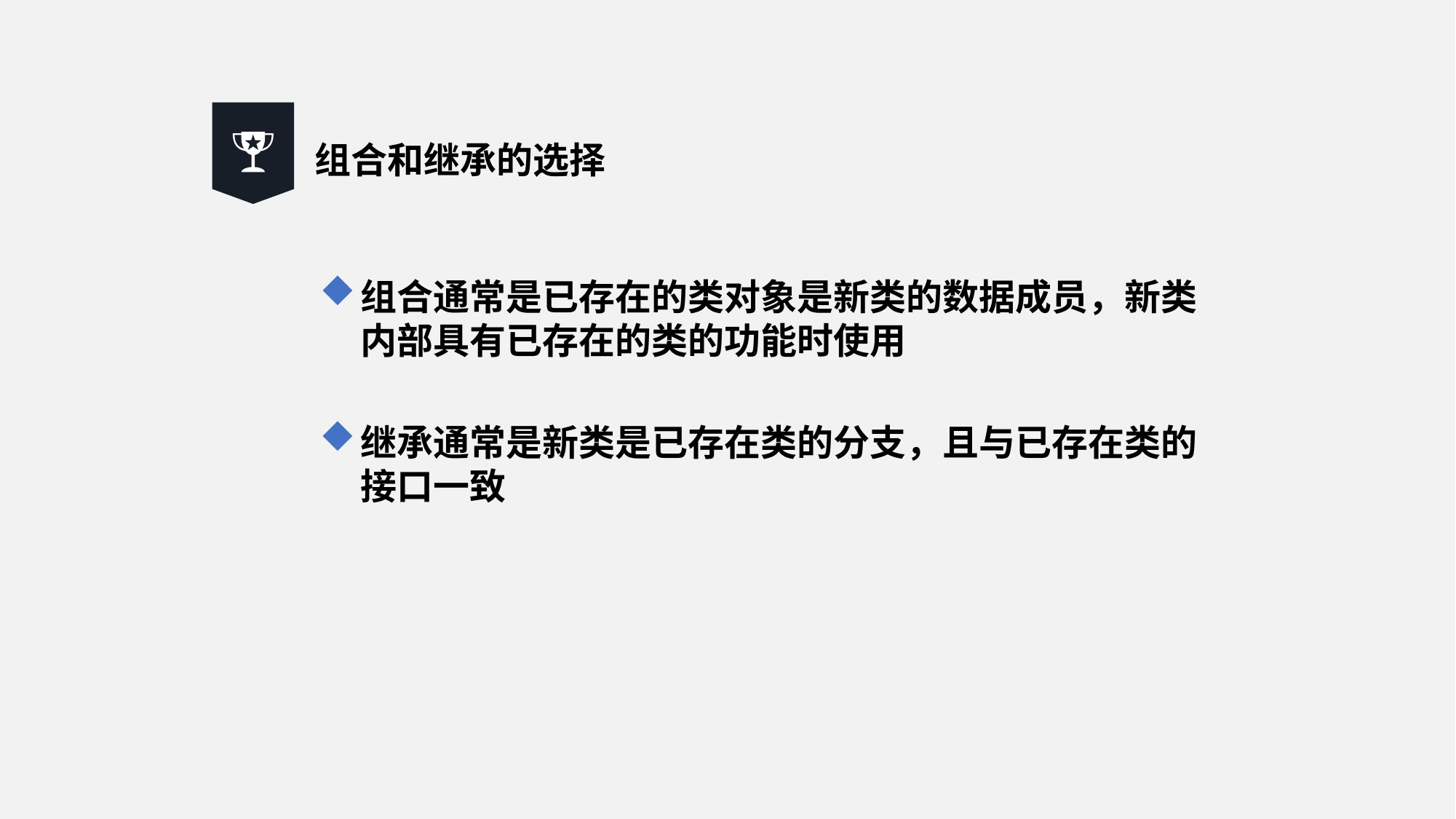

组合和继承的选择
组合通常是已存在的类对象是新类的数据成员，新类内部具有已存在的类的功能时使用

继承通常是新类是已存在类的分支，且与已存在类的接口一致